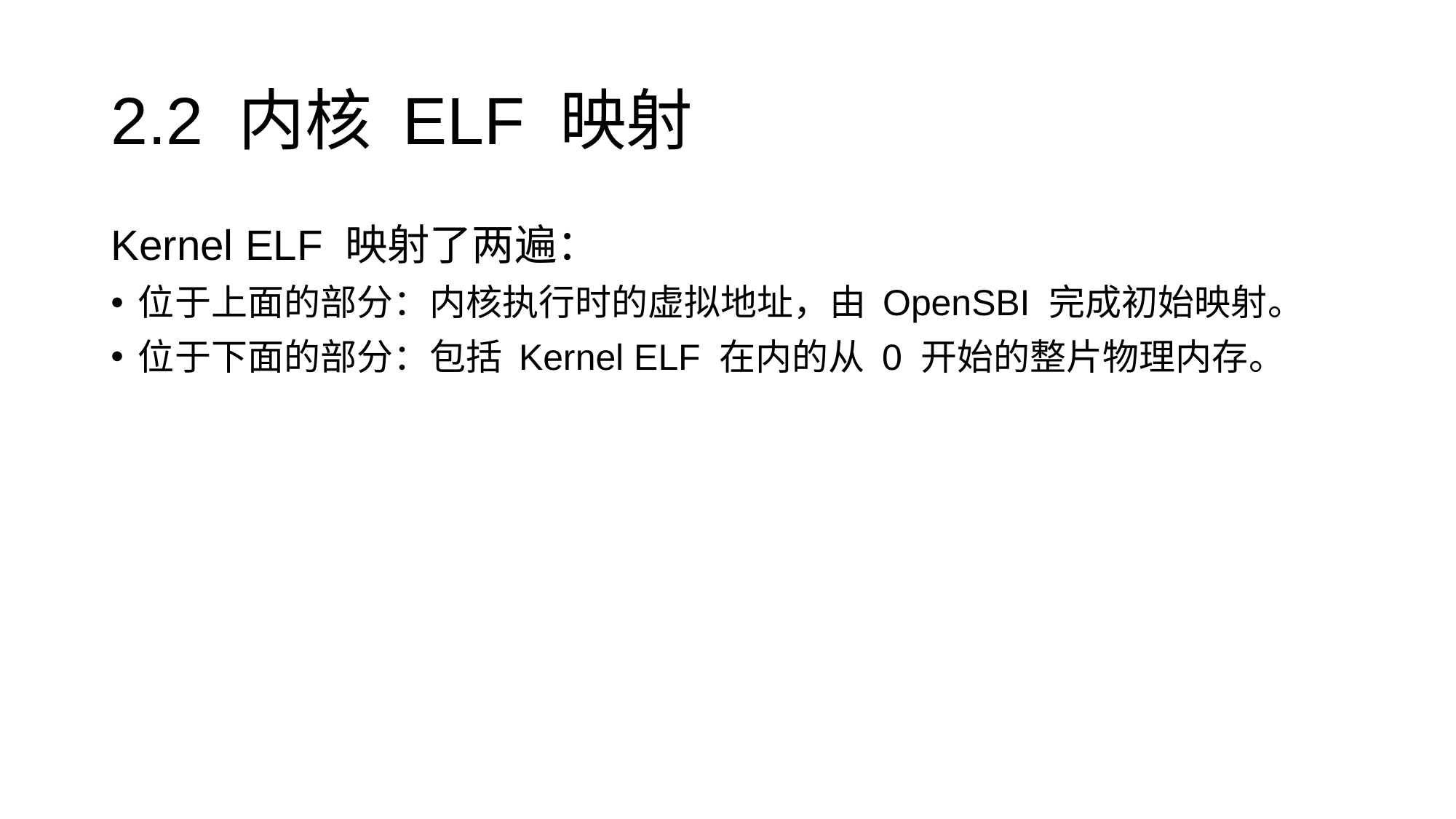

# 2.2 内核 ELF 映射
Kernel ELF 映射了两遍：
位于上面的部分：内核执行时的虚拟地址，由 OpenSBI 完成初始映射。
位于下面的部分：包括 Kernel ELF 在内的从 0 开始的整片物理内存。